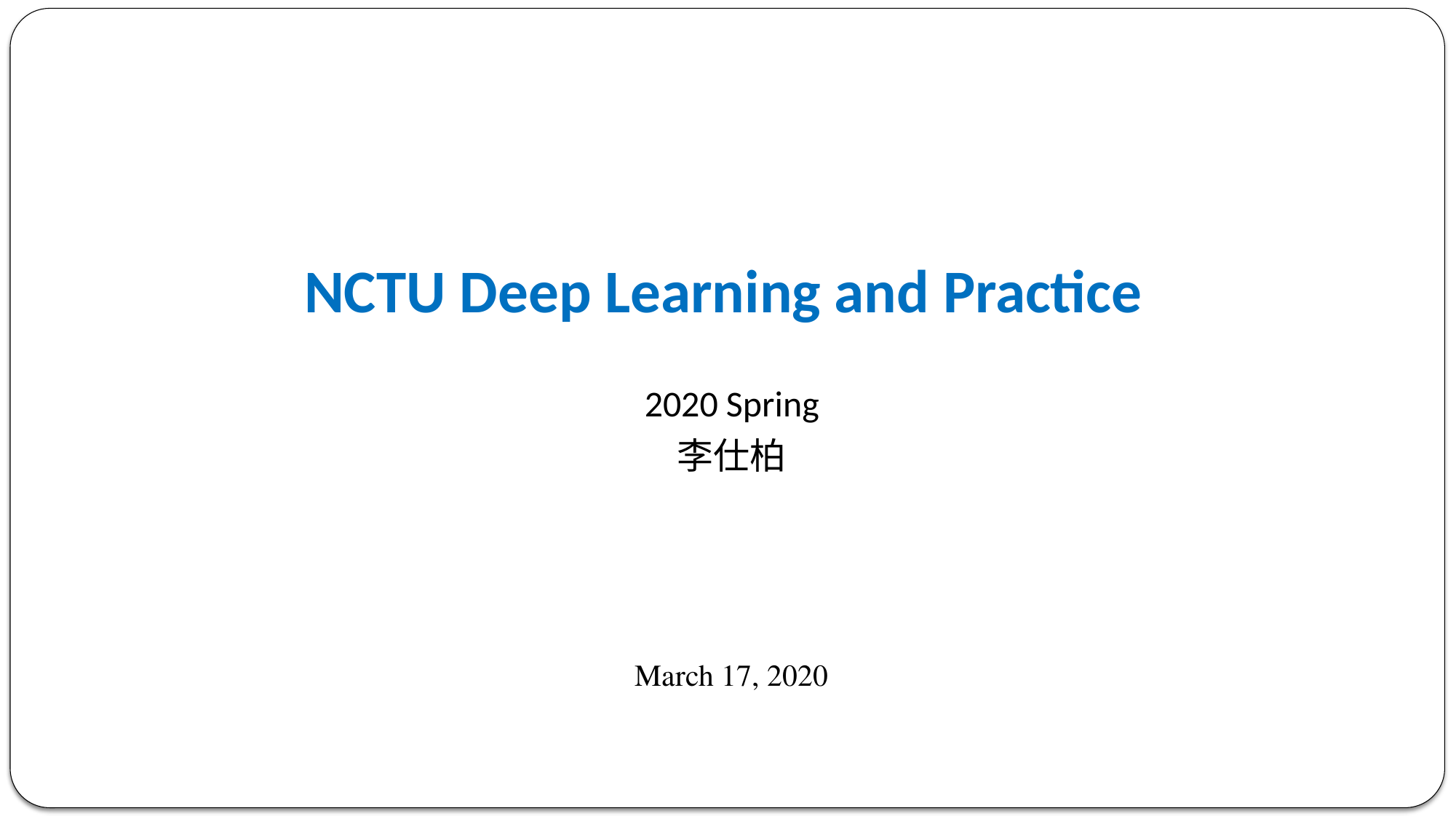

# NCTU Deep Learning and Practice
2020 Spring
李仕柏
March 17, 2020